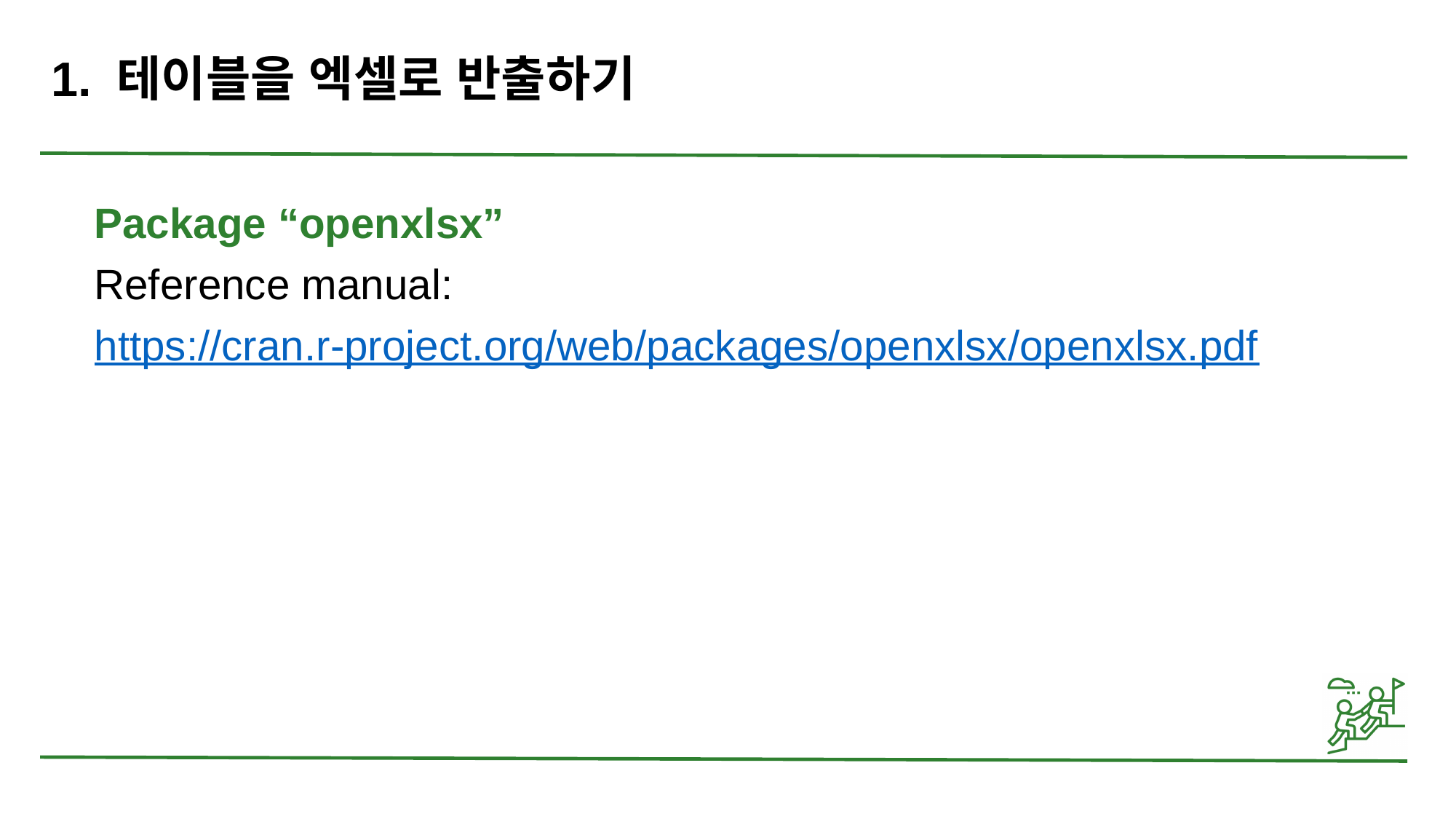

# 1. 테이블을 엑셀로 반출하기
Package “openxlsx”
Reference manual:
https://cran.r-project.org/web/packages/openxlsx/openxlsx.pdf